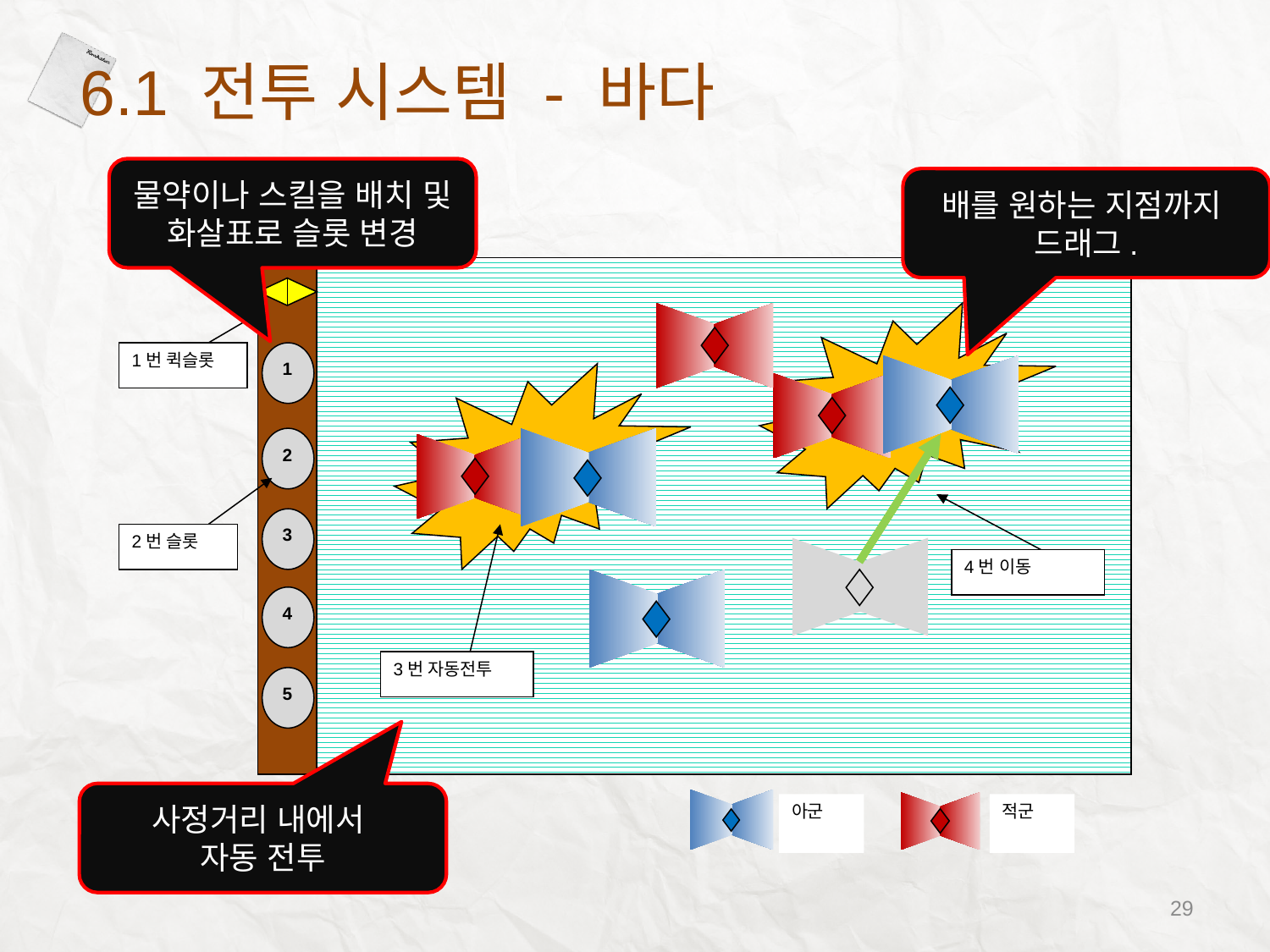

6.1 전투 시스템 - 바다
물약이나 스킬을 배치 및 화살표로 슬롯 변경
배를 원하는 지점까지  드래그.

1번 퀵슬롯
1

2

3
2번 슬롯

4번 이동

4
3번 자동전투
5

아군
적군
사정거리 내에서
자동 전투
29